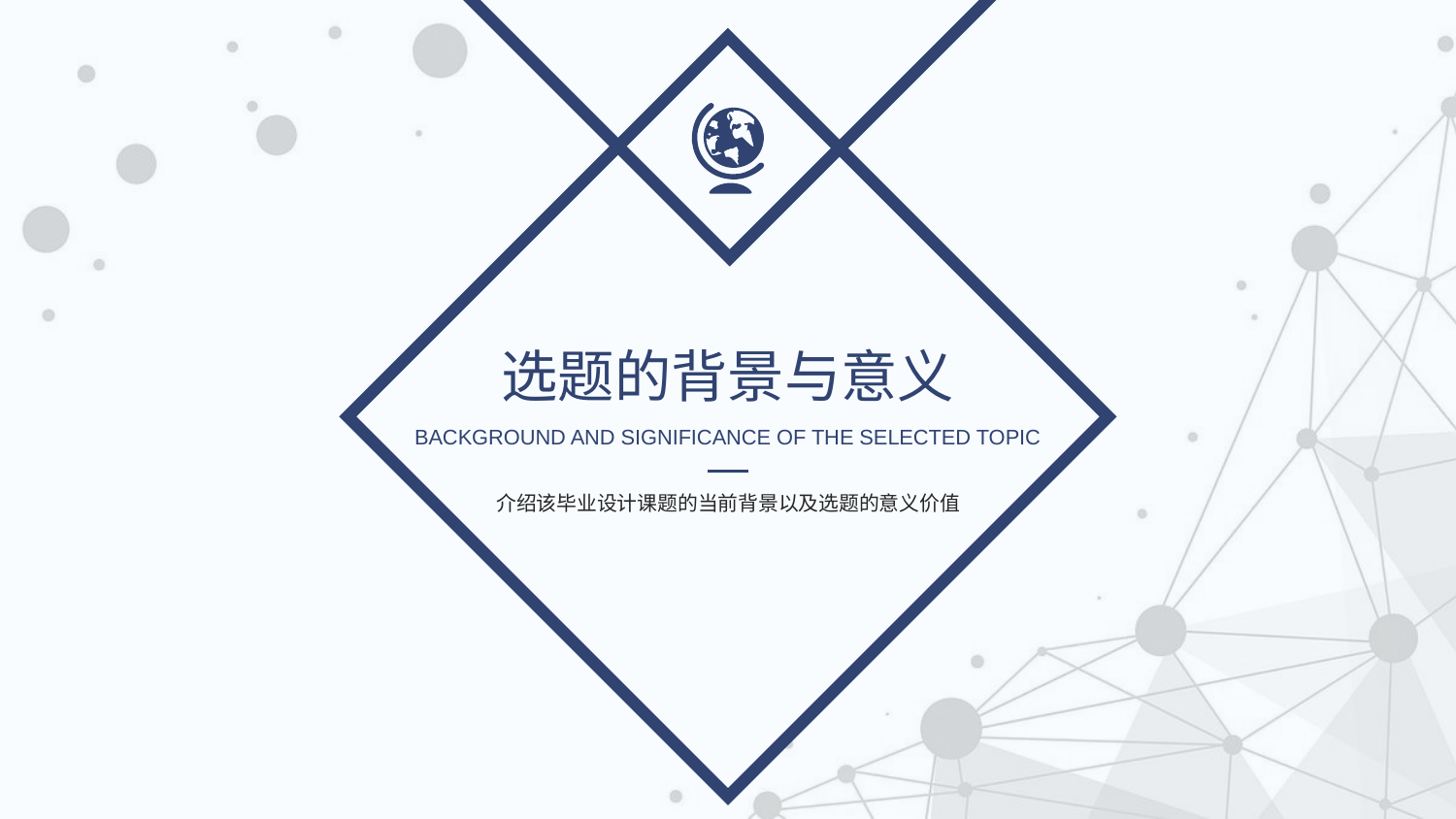

选题的背景与意义
BACKGROUND AND SIGNIFICANCE OF THE SELECTED TOPIC
介绍该毕业设计课题的当前背景以及选题的意义价值